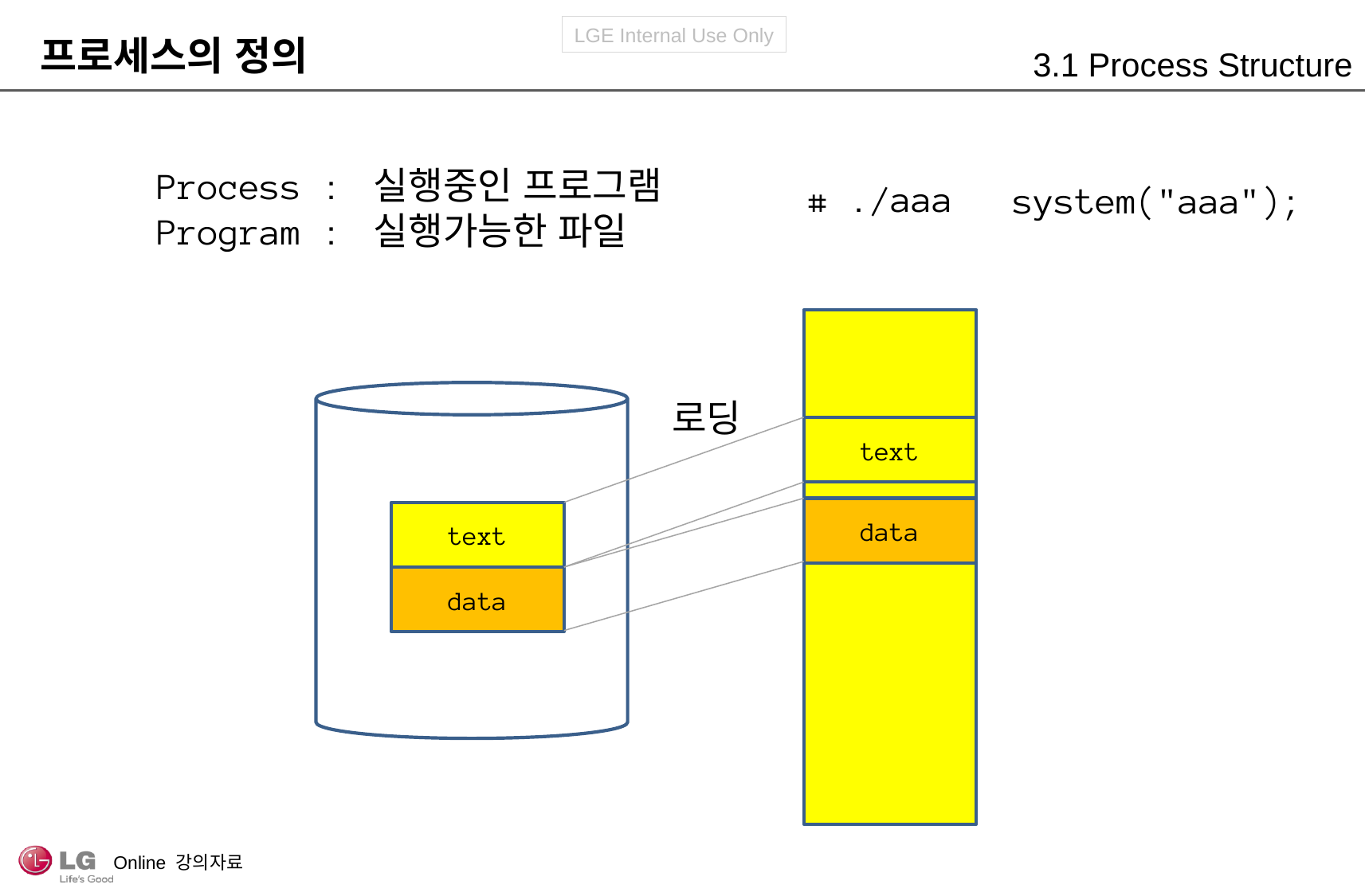

프로세스의 정의
3.1 Process Structure

Process : 실행중인 프로그램
Program : 실행가능한 파일
# ./aaa
system("aaa");

로딩
text
data
text
data